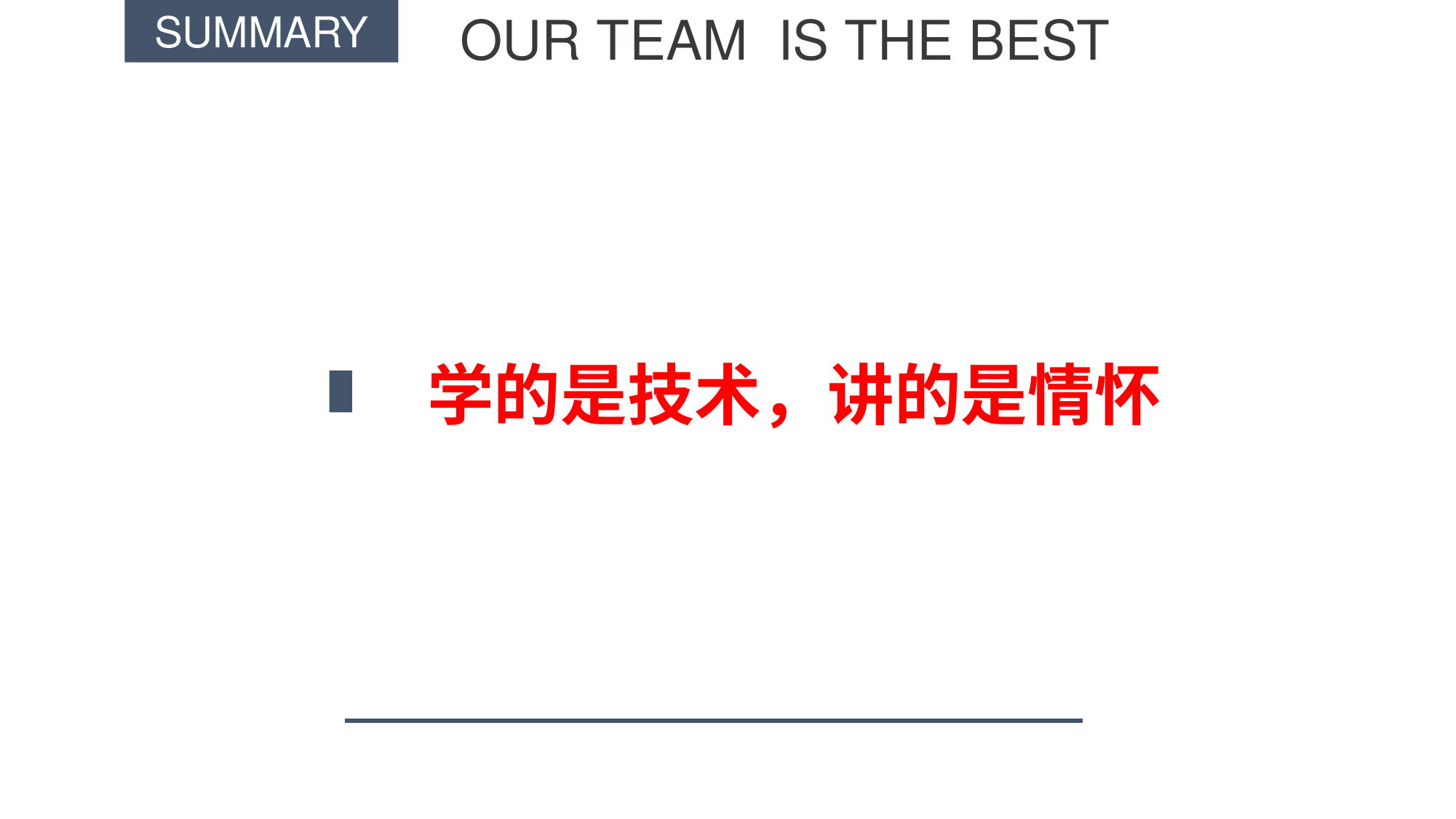

OUR TEAM  IS THE BEST ONE
SUMMARY
学的是技术，讲的是情怀